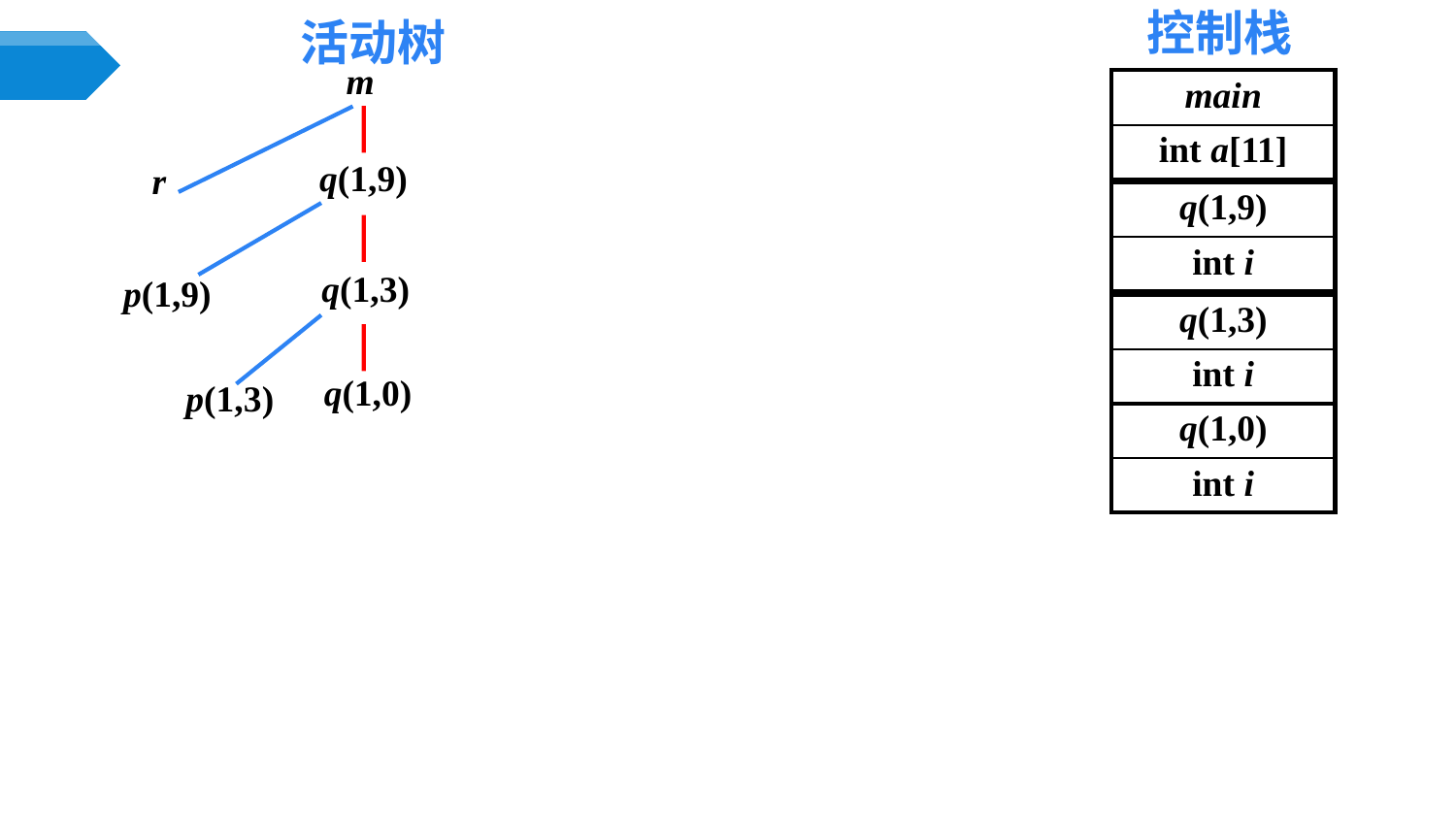

控制栈
活动树
m
| main |
| --- |
| int a[11] |

q(1,9)
r
| q(1,9) |
| --- |
| int i |

q(1,3)
p(1,9)
| q(1,3) |
| --- |
| int i |

q(1,0)
p(1,3)
| q(1,0) |
| --- |
| int i |